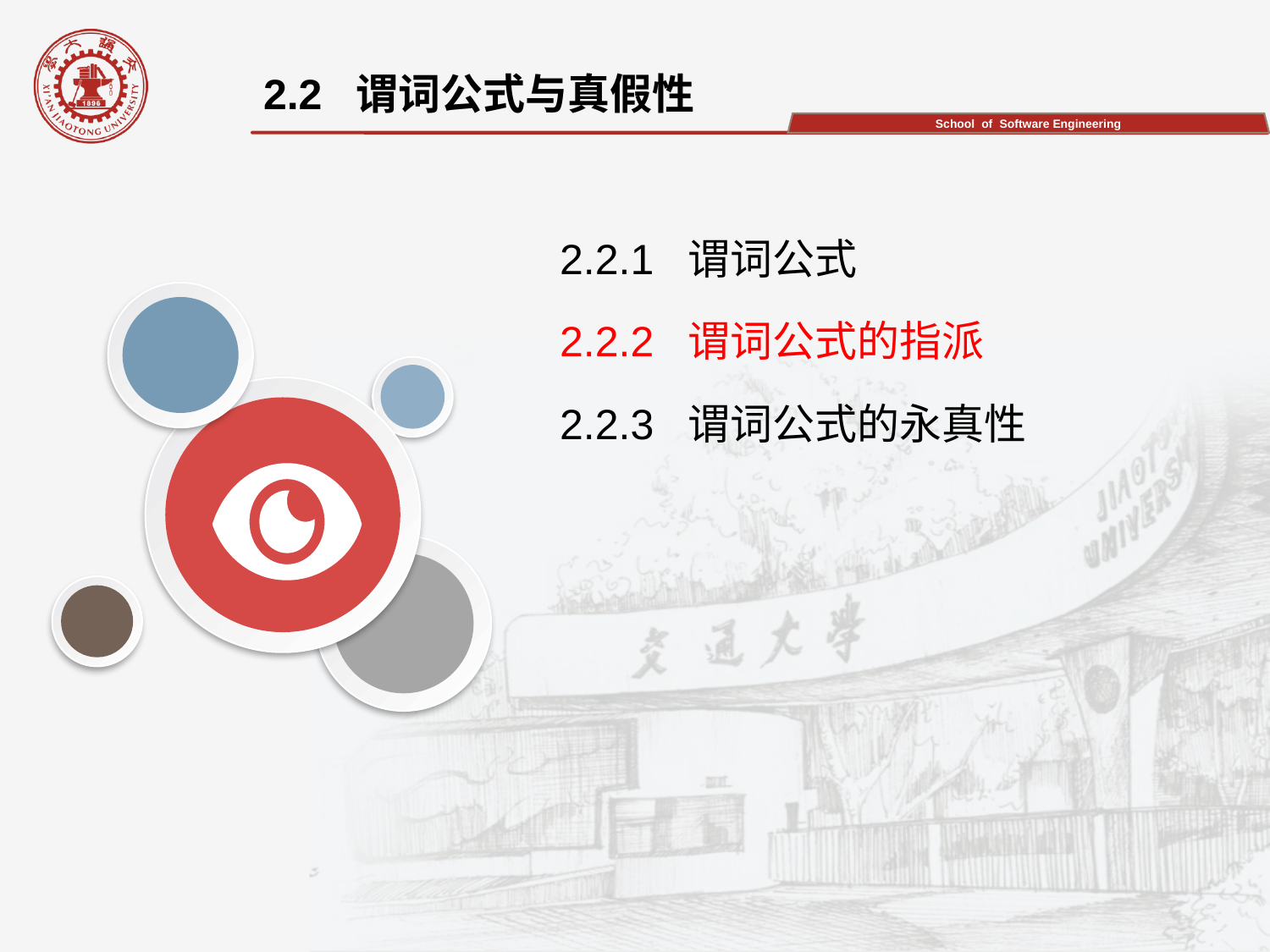

2.2  谓词公式与真假性
2.2.1  谓词公式
2.2.2  谓词公式的指派
2.2.3  谓词公式的永真性